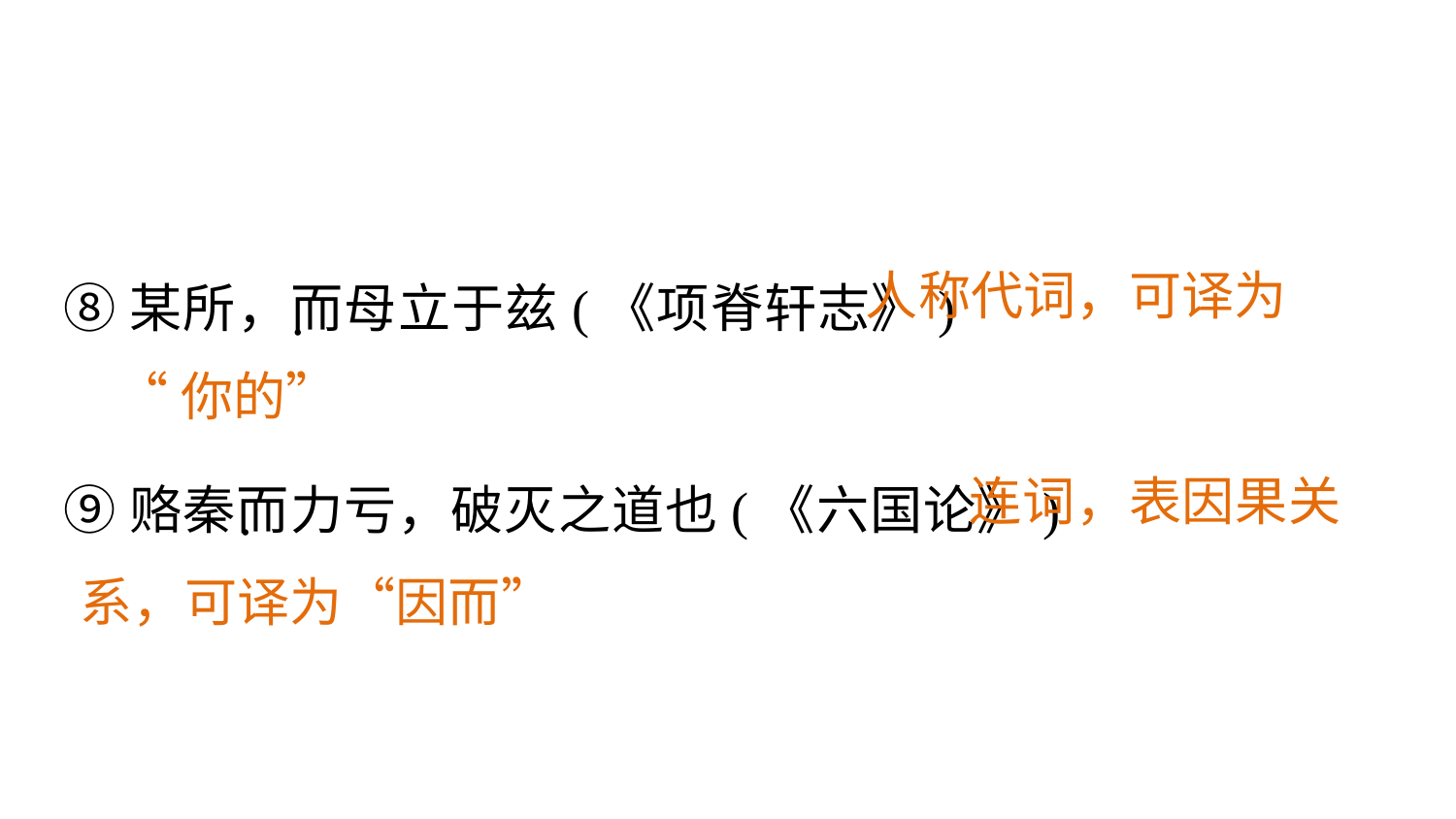

人称代词，可译为
“你的”
⑧某所，而母立于兹(《项脊轩志》)
⑨赂秦而力亏，破灭之道也(《六国论》)
.
                                                                       连词，表因果关系，可译为“因而”
.